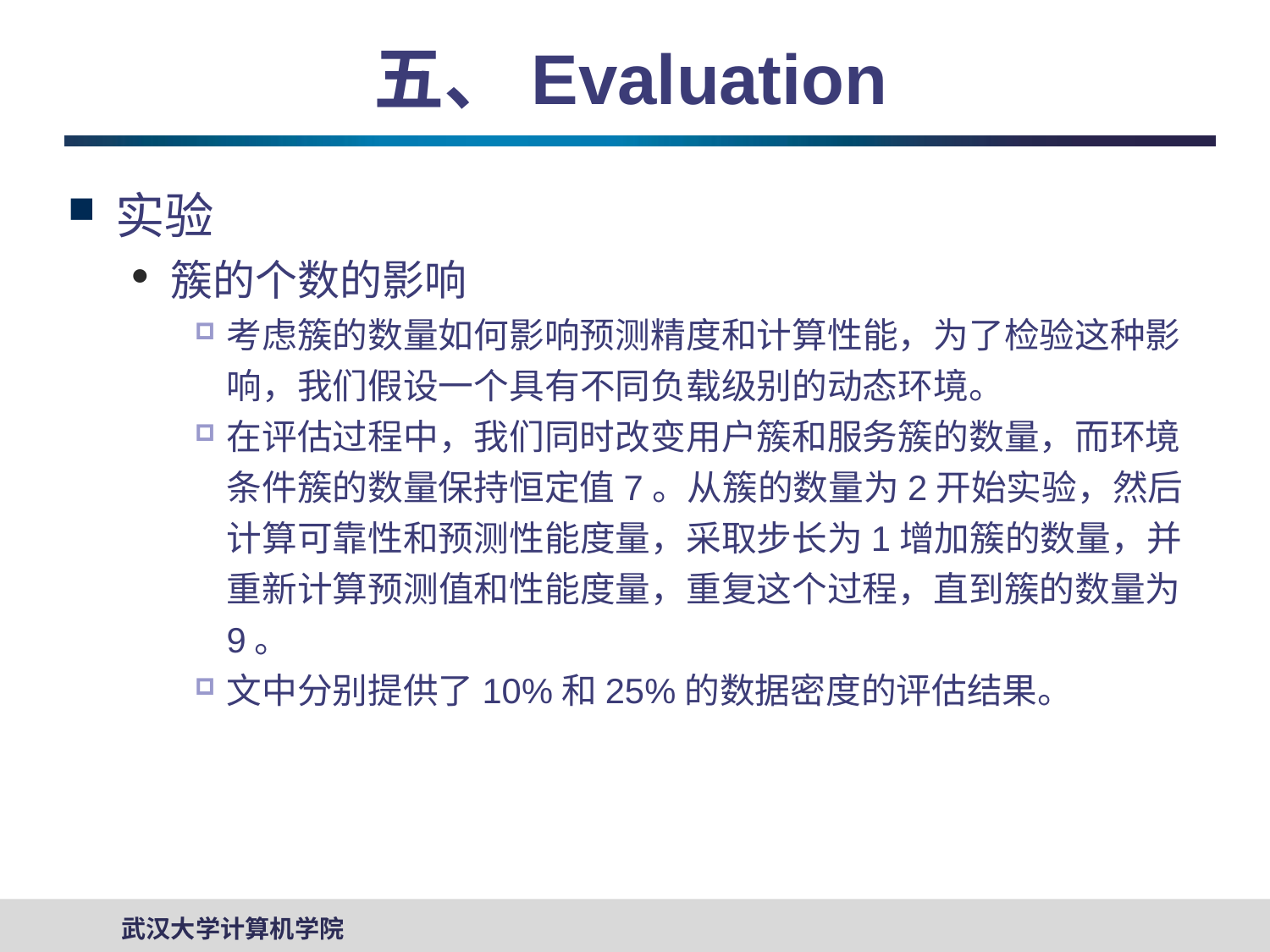

# 五、Evaluation
实验
簇的个数的影响
考虑簇的数量如何影响预测精度和计算性能，为了检验这种影响，我们假设一个具有不同负载级别的动态环境。
在评估过程中，我们同时改变用户簇和服务簇的数量，而环境条件簇的数量保持恒定值7。从簇的数量为2开始实验，然后计算可靠性和预测性能度量，采取步长为1增加簇的数量，并重新计算预测值和性能度量，重复这个过程，直到簇的数量为9。
文中分别提供了10%和25%的数据密度的评估结果。